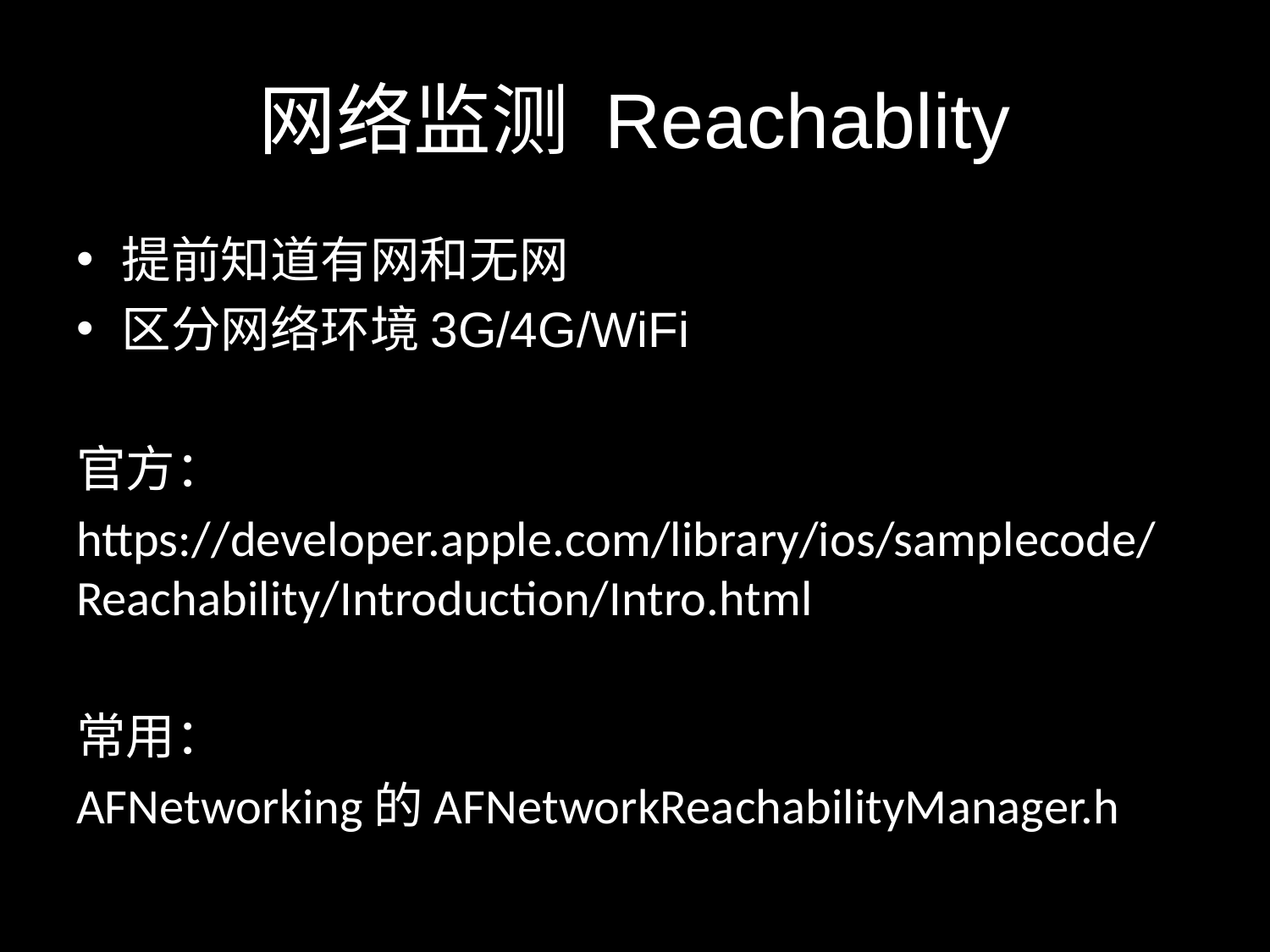

# 网络监测 Reachablity
提前知道有网和无网
区分网络环境3G/4G/WiFi

官方：
https://developer.apple.com/library/ios/samplecode/Reachability/Introduction/Intro.html

常用：
AFNetworking的AFNetworkReachabilityManager.h